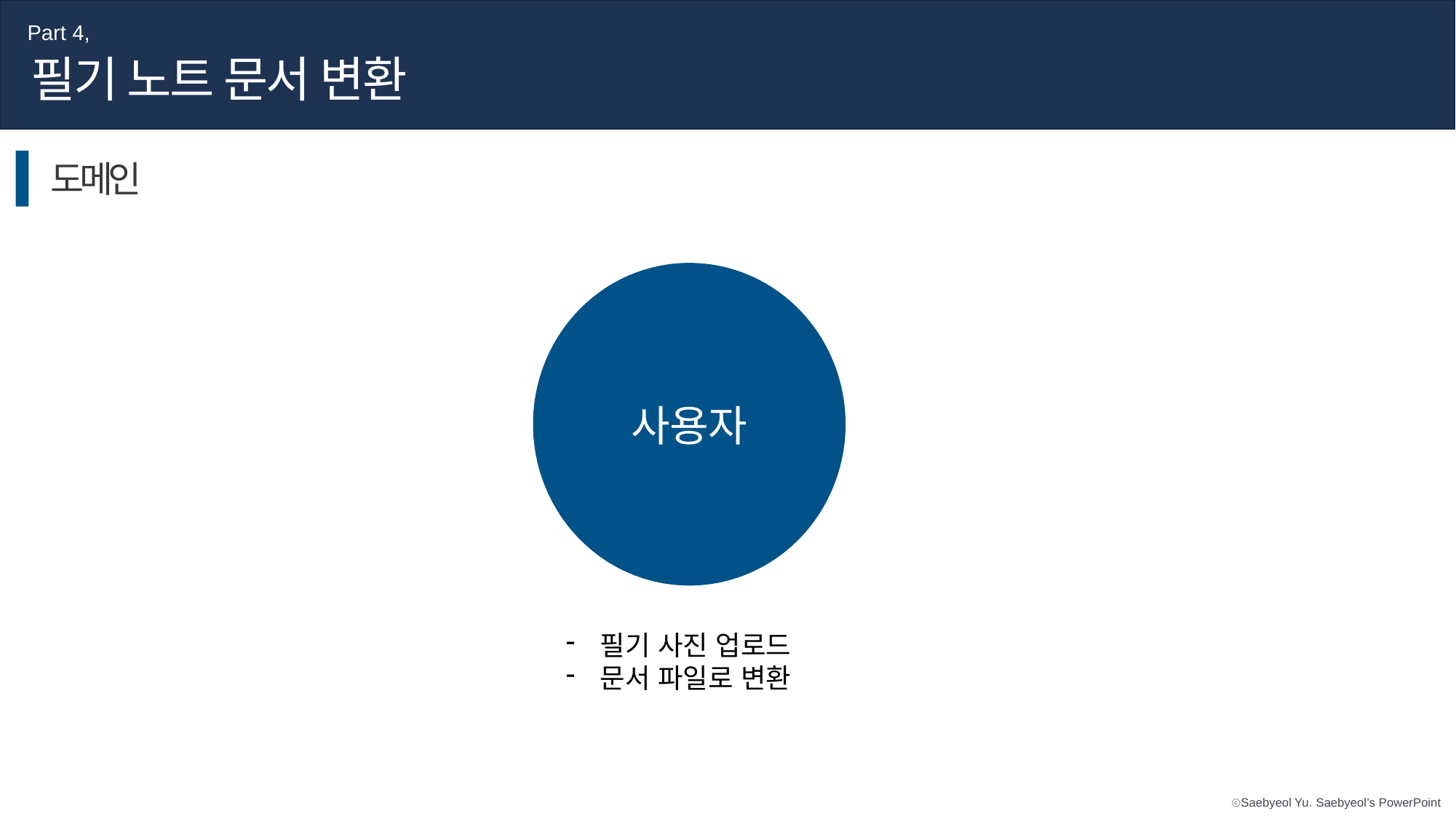

Part 4,
필기 노트 문서 변환

도메인
사용자
필기 사진 업로드
문서 파일로 변환